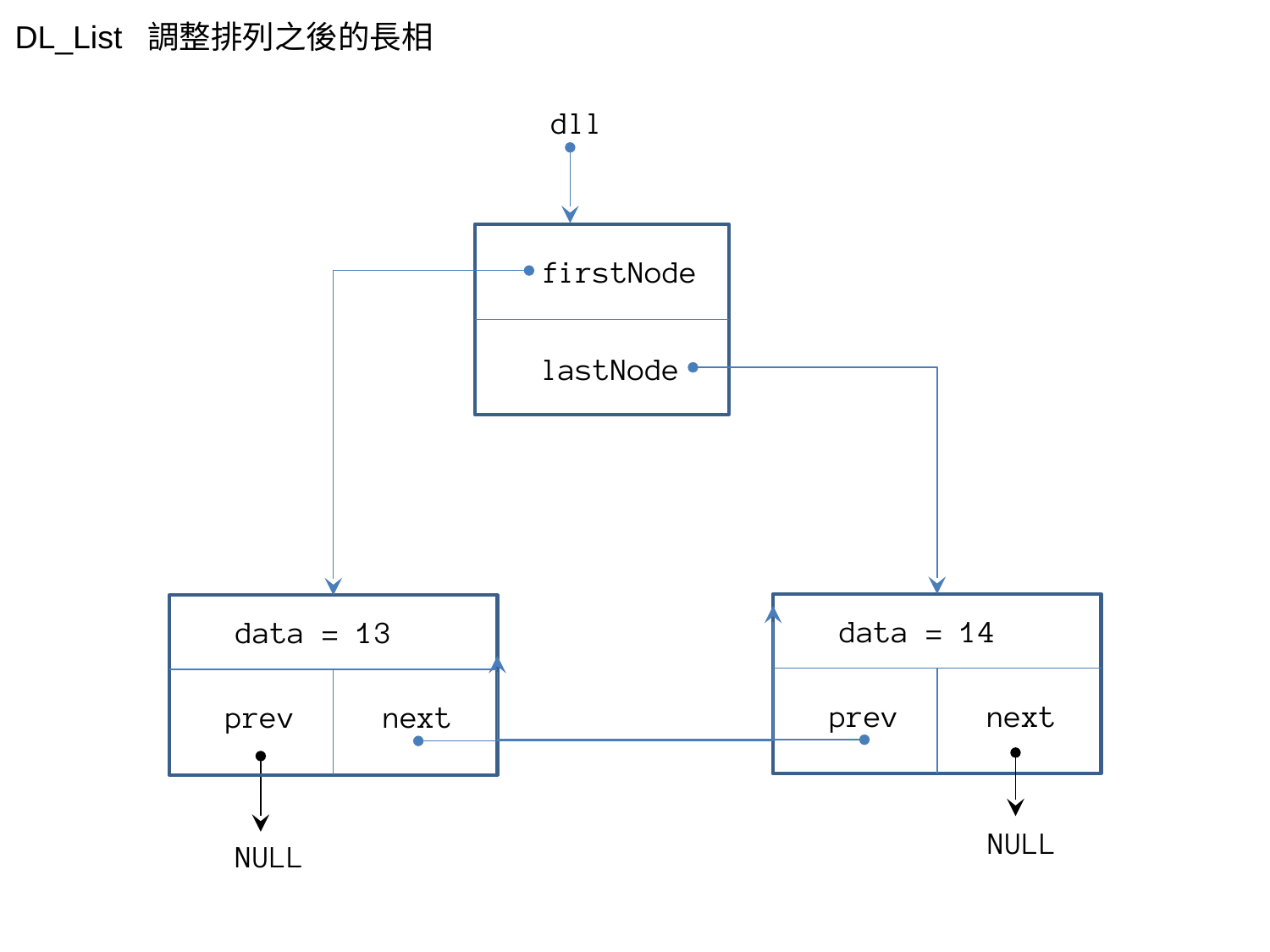

DL_List  調整排列之後的長相
dll

firstNode
lastNode

data = 14
prev
next

data = 13
prev
next
NULL
NULL